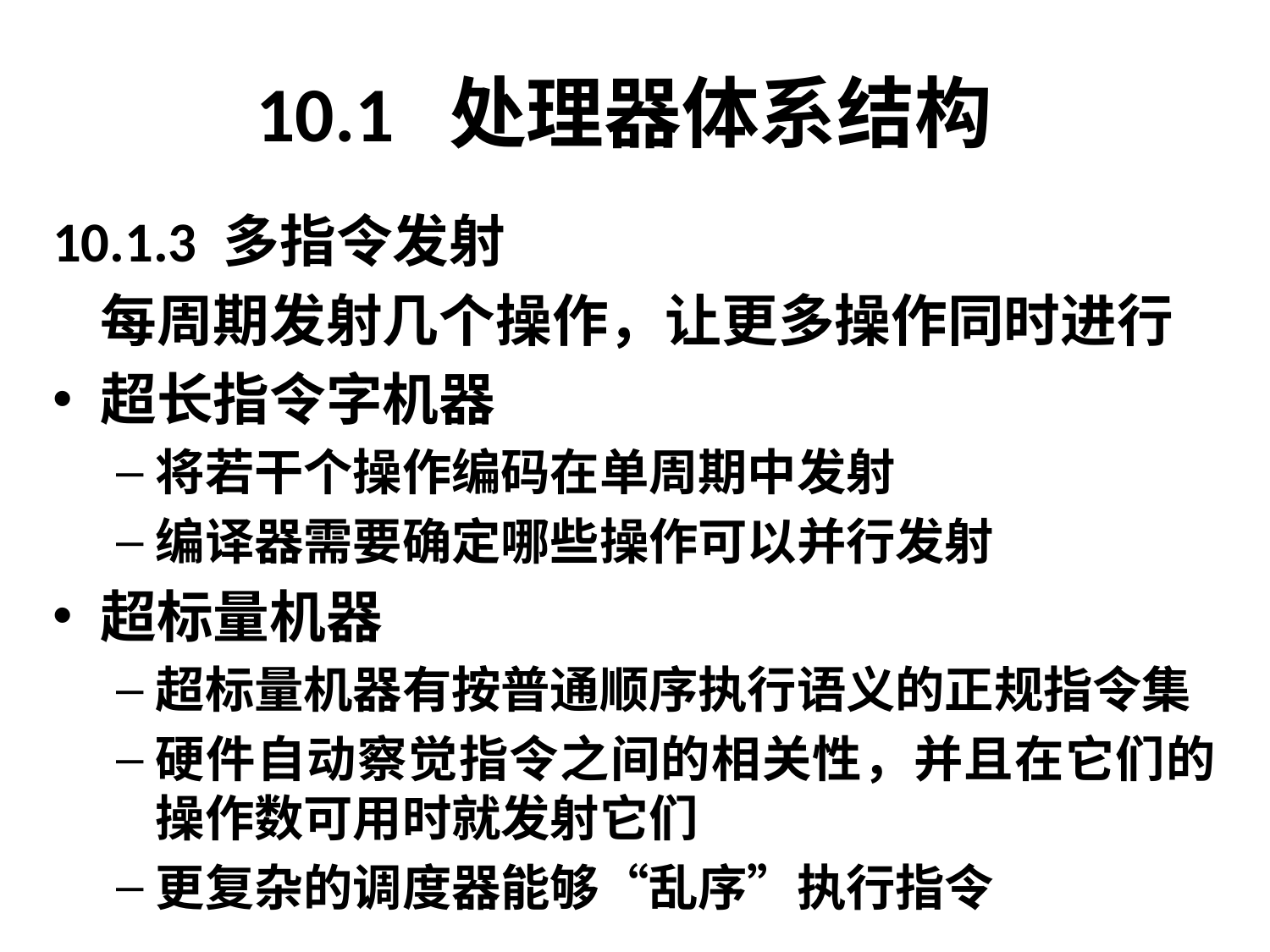

# 10.1  处理器体系结构
10.1.3 多指令发射
	每周期发射几个操作，让更多操作同时进行
超长指令字机器
将若干个操作编码在单周期中发射
编译器需要确定哪些操作可以并行发射
超标量机器
超标量机器有按普通顺序执行语义的正规指令集
硬件自动察觉指令之间的相关性，并且在它们的操作数可用时就发射它们
更复杂的调度器能够“乱序”执行指令